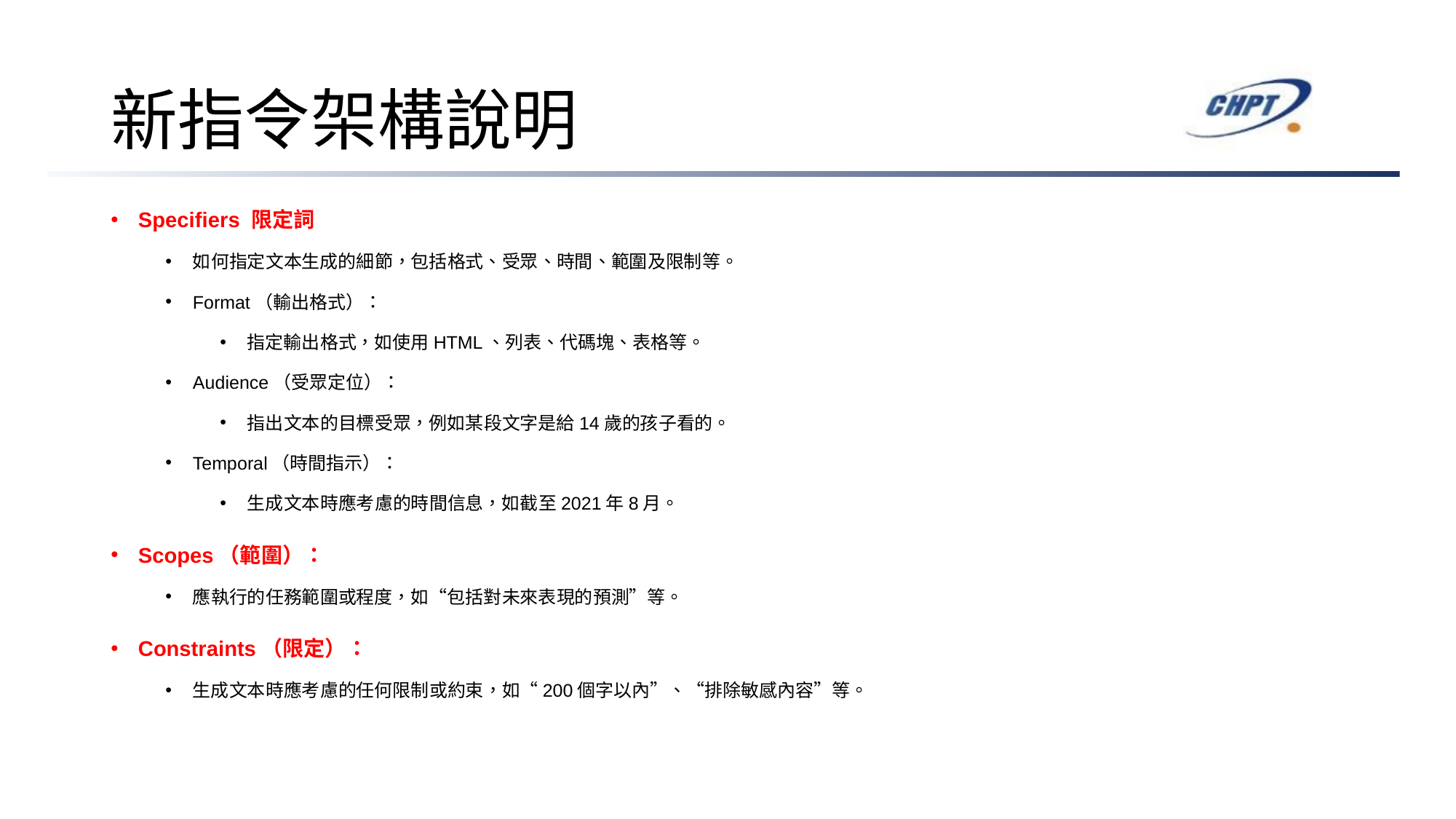

# 新指令架構說明
Specifiers 限定詞
如何指定文本生成的細節，包括格式、受眾、時間、範圍及限制等。
Format（輸出格式）：
指定輸出格式，如使用HTML、列表、代碼塊、表格等。
Audience（受眾定位）：
指出文本的目標受眾，例如某段文字是給14歲的孩子看的。
Temporal（時間指示）：
生成文本時應考慮的時間信息，如截至2021年8月。
Scopes（範圍）：
應執行的任務範圍或程度，如“包括對未來表現的預測”等。
Constraints（限定）：
生成文本時應考慮的任何限制或約束，如“200個字以內”、“排除敏感內容”等。